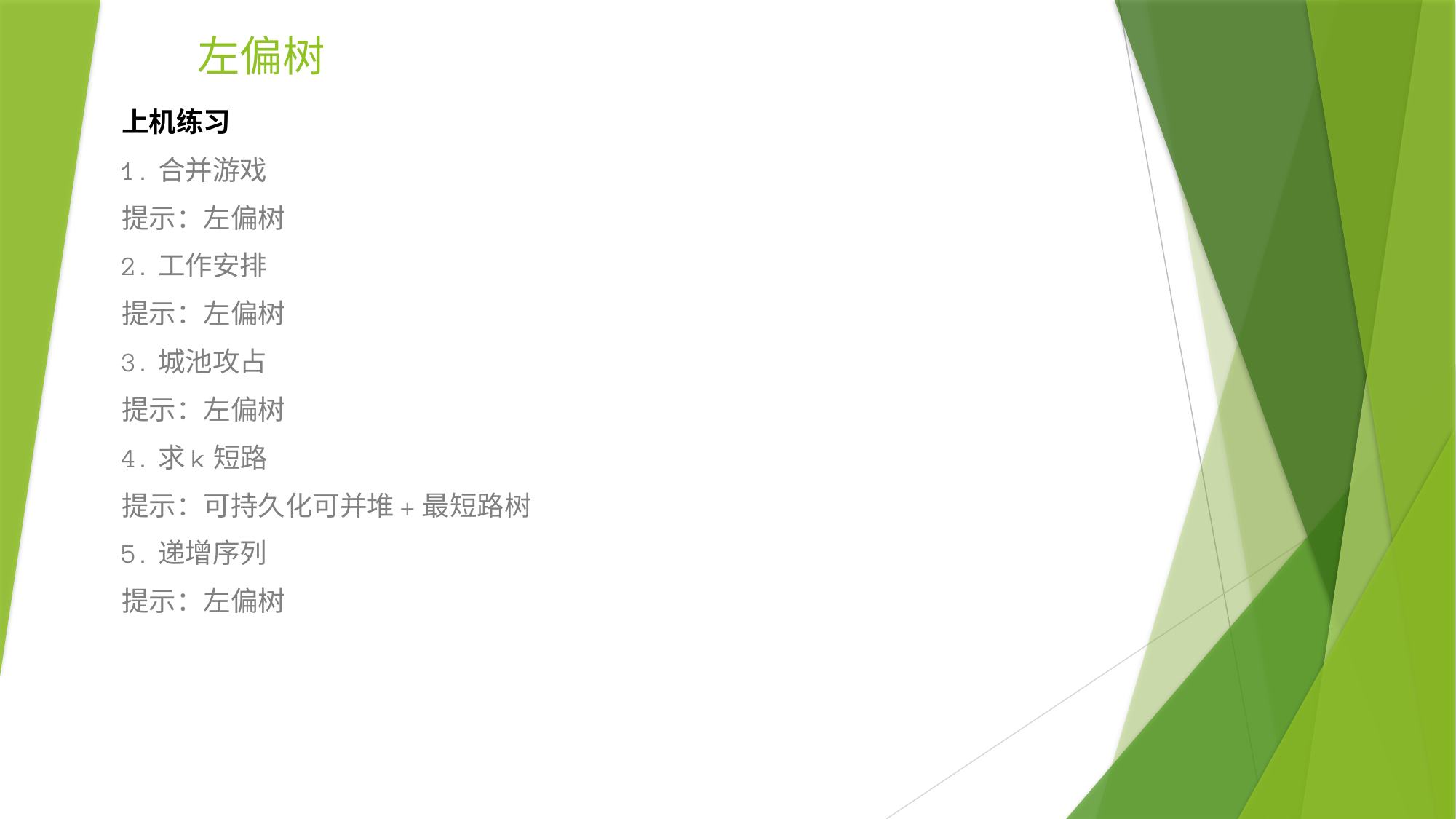

# 左偏树
上机练习
1.合并游戏
提示：左偏树
2.工作安排
提示：左偏树
3.城池攻占
提示：左偏树
4.求k短路
提示：可持久化可并堆+最短路树
5.递增序列
提示：左偏树